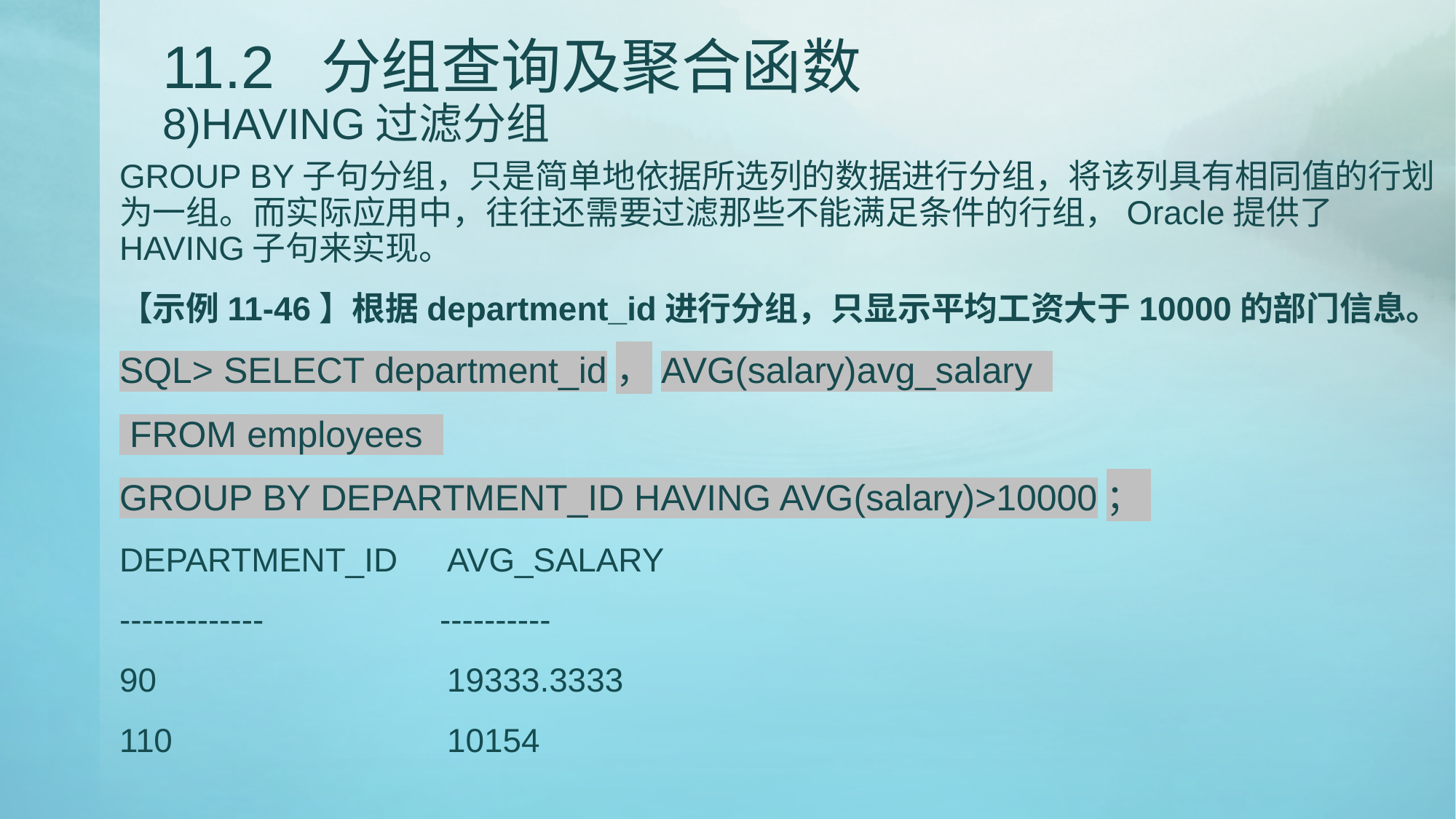

# 11.2  分组查询及聚合函数 8)HAVING过滤分组
GROUP BY子句分组，只是简单地依据所选列的数据进行分组，将该列具有相同值的行划为一组。而实际应用中，往往还需要过滤那些不能满足条件的行组，Oracle提供了HAVING子句来实现。
【示例11-46】根据department_id进行分组，只显示平均工资大于10000的部门信息。
SQL> SELECT department_id，AVG(salary)avg_salary
 FROM employees
GROUP BY DEPARTMENT_ID HAVING AVG(salary)>10000；
DEPARTMENT_ID	AVG_SALARY
-------------	           ----------
90			19333.3333
110			10154